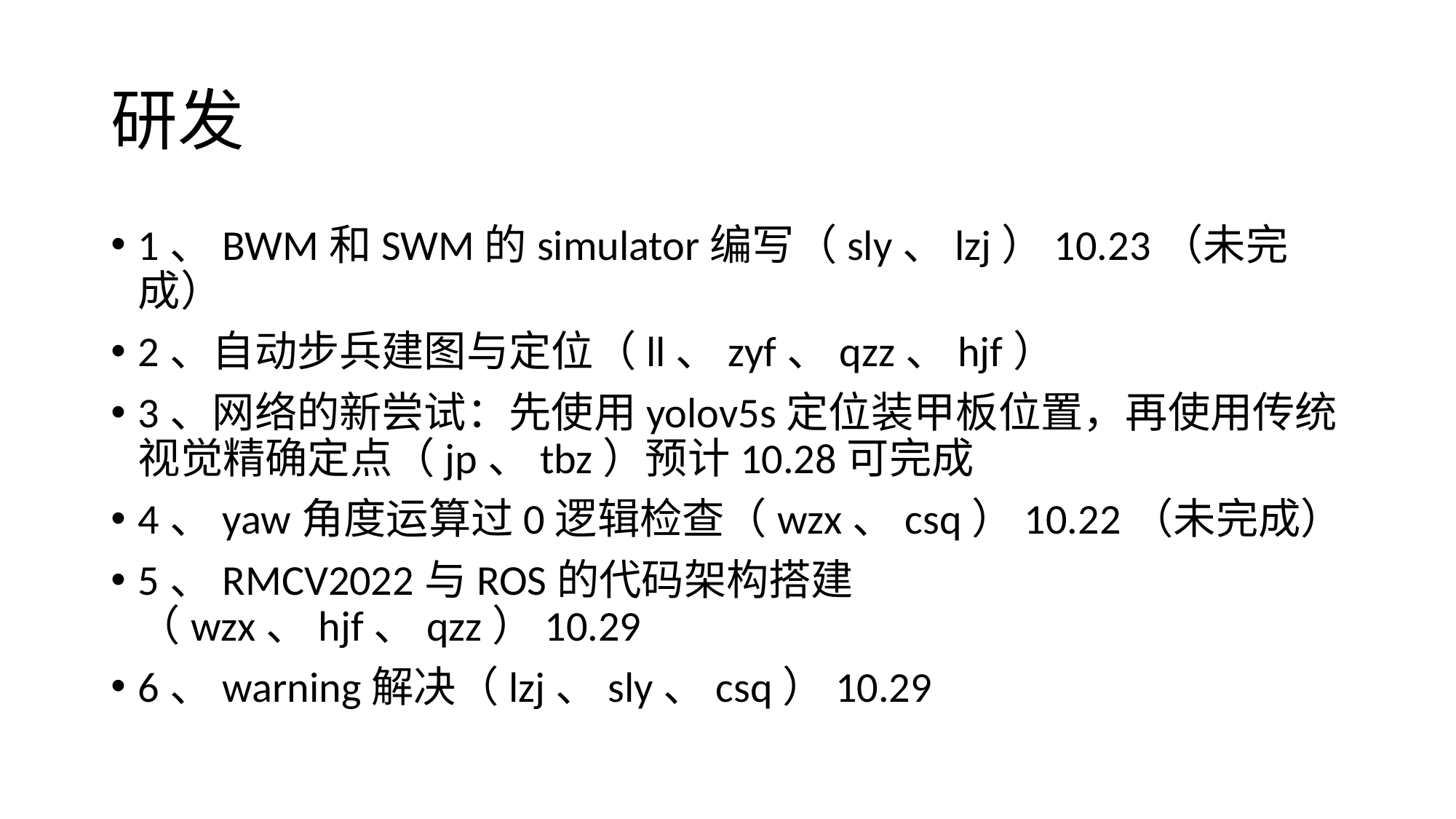

# 研发
1、BWM和SWM的simulator编写（sly、lzj）10.23（未完成）
2、自动步兵建图与定位（ll、zyf、qzz、hjf）
3、网络的新尝试：先使用yolov5s定位装甲板位置，再使用传统视觉精确定点（jp、tbz）预计10.28可完成
4、yaw角度运算过0逻辑检查（wzx、csq）10.22（未完成）
5、RMCV2022与ROS的代码架构搭建（wzx、hjf、qzz）10.29
6、warning解决（lzj、sly、csq）10.29